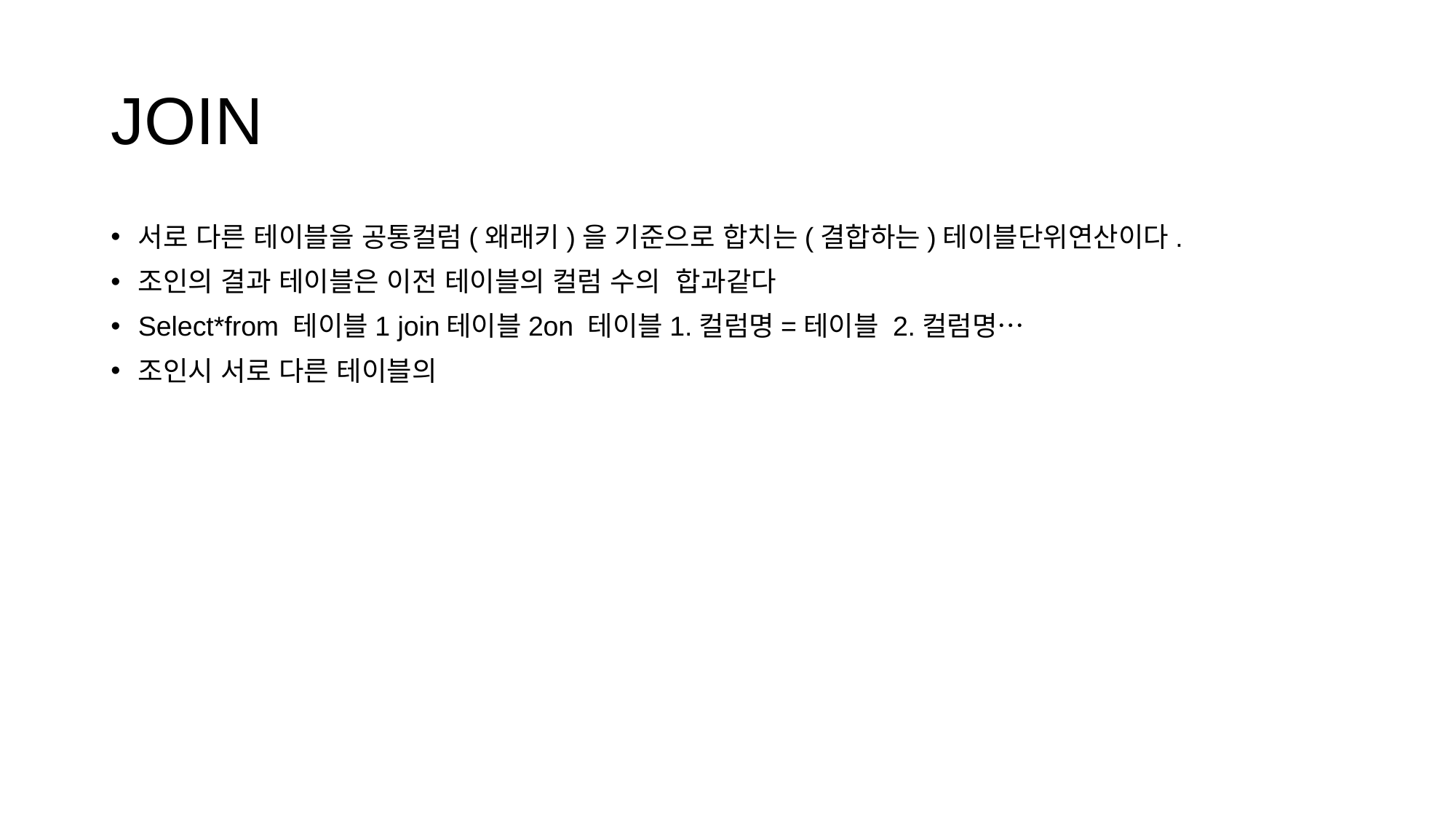

# JOIN
서로 다른 테이블을 공통컬럼(왜래키)을 기준으로 합치는(결합하는)테이블단위연산이다.
조인의 결과 테이블은 이전 테이블의 컬럼 수의  합과같다
Select*from 테이블1 join테이블2on 테이블1.컬럼명=테이블 2.컬럼명…
조인시 서로 다른 테이블의